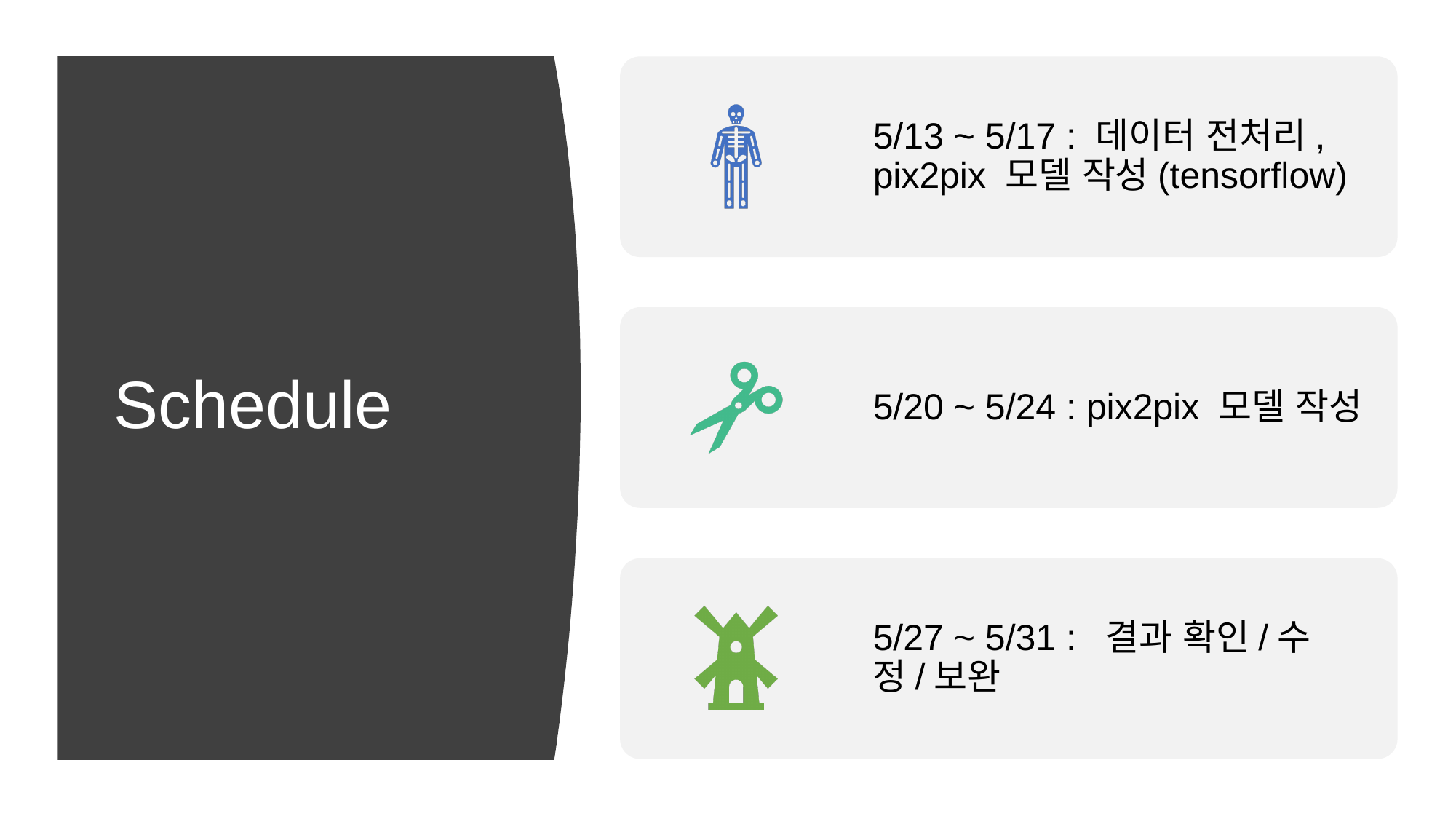

5/13 ~ 5/17 : 데이터 전처리, pix2pix 모델 작성(tensorflow)
5/20 ~ 5/24 : pix2pix 모델 작성
5/27 ~ 5/31 :  결과 확인/수정/보완

# Schedule